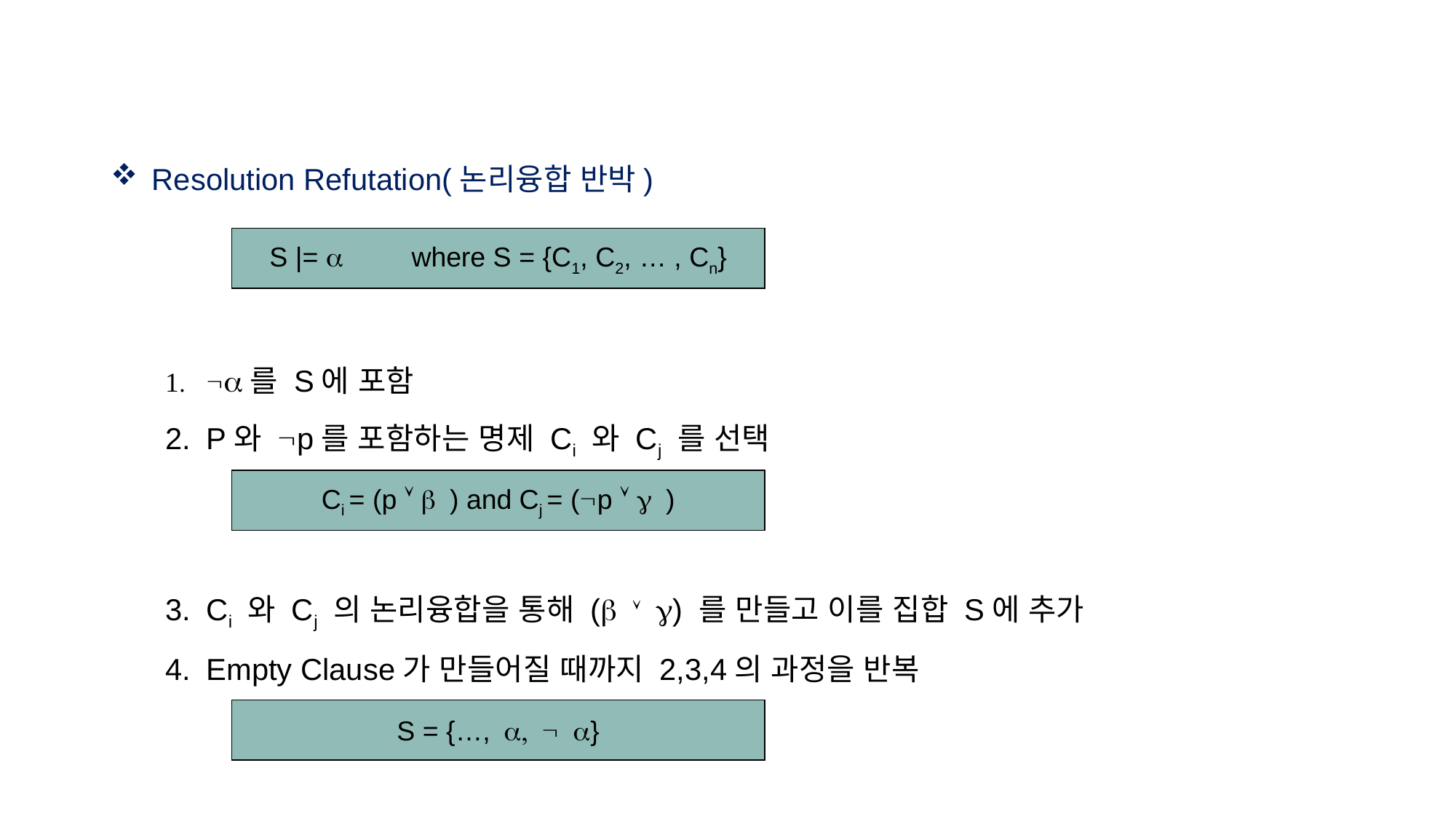

Resolution Refutation(논리융합 반박)

¬α를 S에 포함
P와 ¬p를 포함하는 명제 Ci 와 Cj 를 선택

Ci 와 Cj 의 논리융합을 통해 (β ∨ γ) 를 만들고 이를 집합 S에 추가
Empty Clause가 만들어질 때까지 2,3,4의 과정을 반복

S |= α     where S = {C1, C2, … , Cn}
Ci = (p ∨ β ) and Cj = (¬p ∨ γ )
S = {…, α, ¬ α}